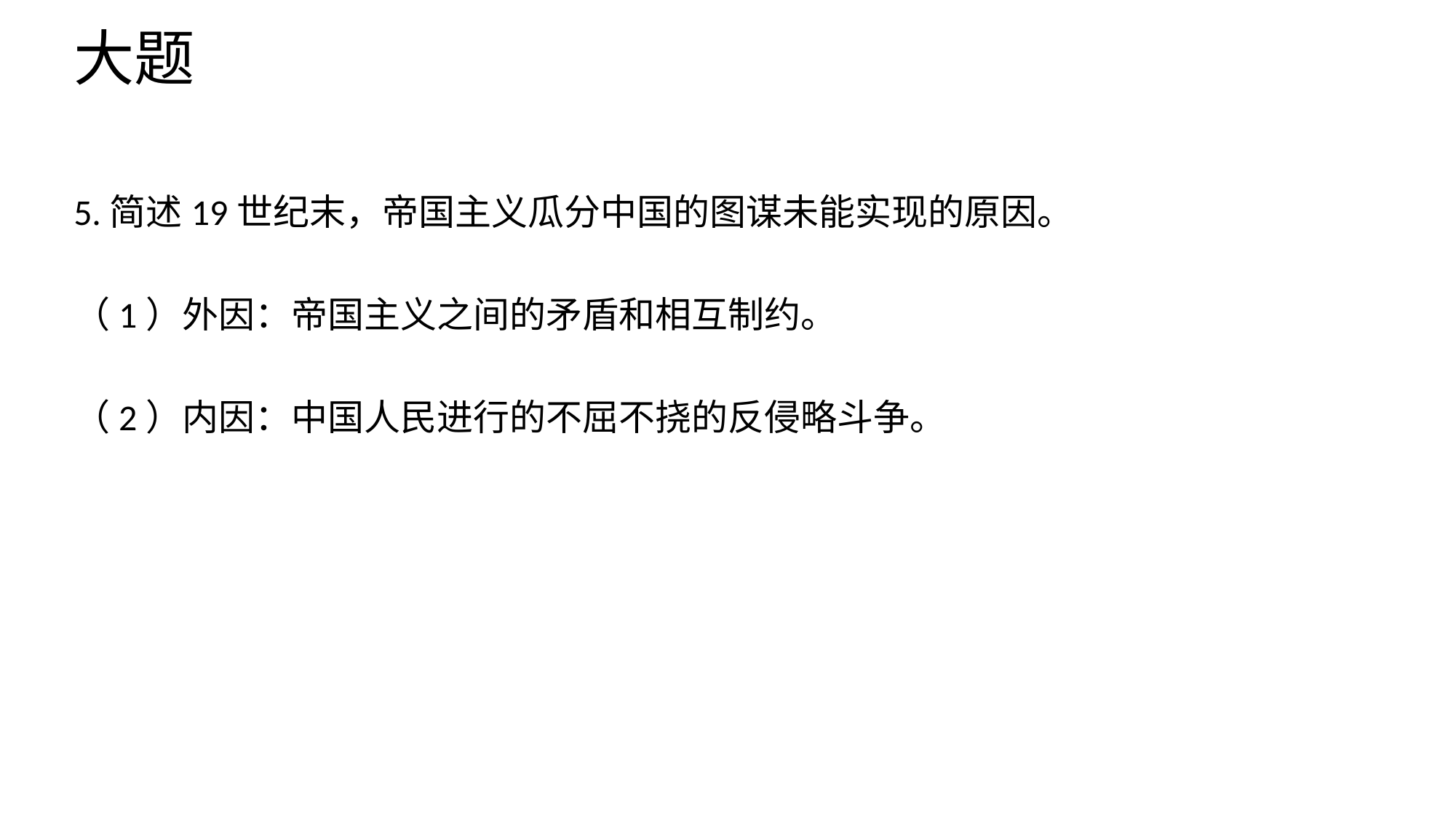

# 大题
5.简述19世纪末，帝国主义瓜分中国的图谋未能实现的原因。
（1）外因：帝国主义之间的矛盾和相互制约。
（2）内因：中国人民进行的不屈不挠的反侵略斗争。